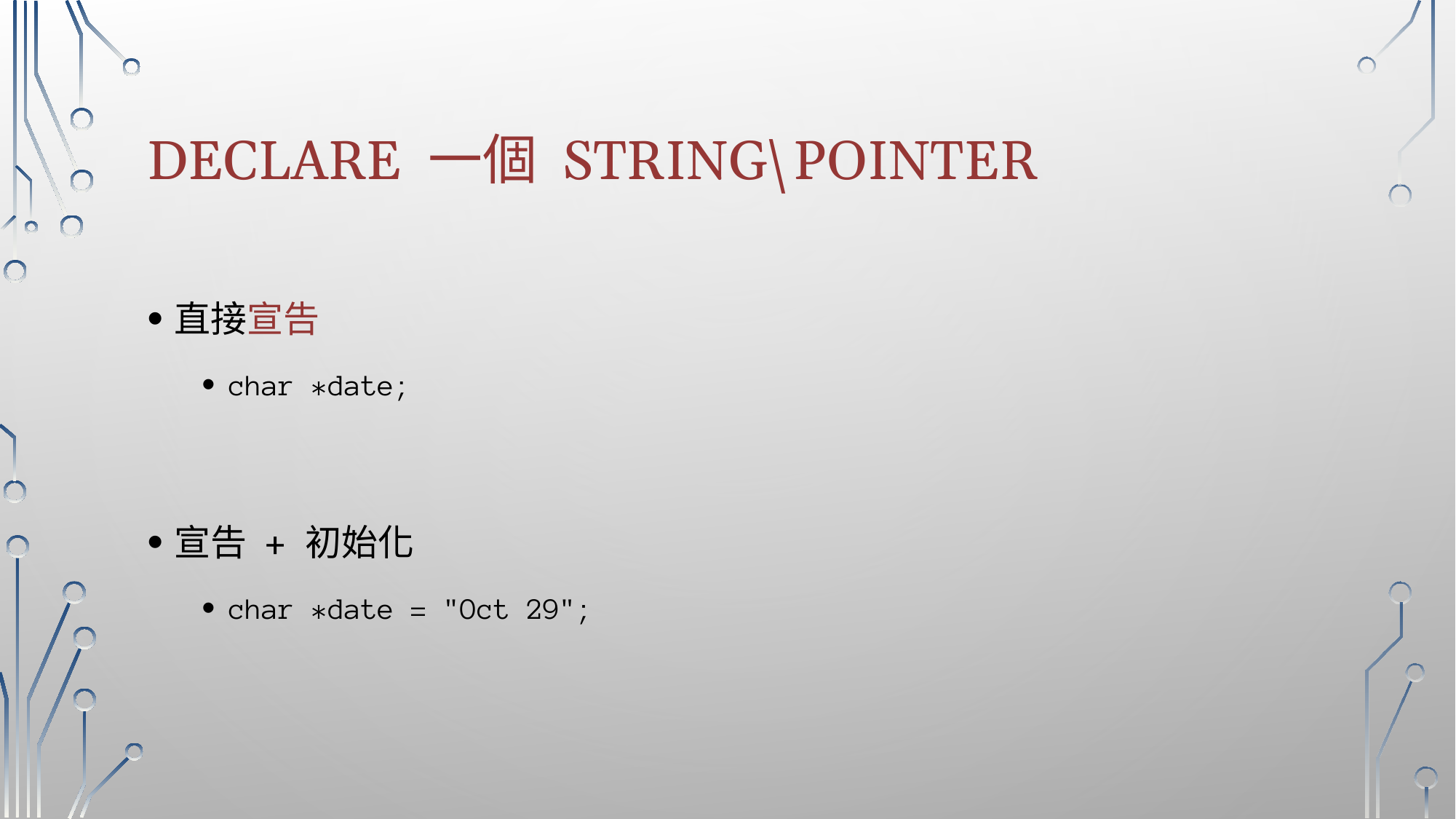

# Declare 一個 string\pointer
直接宣告
char *date;

宣告 + 初始化
char *date = "Oct 29";